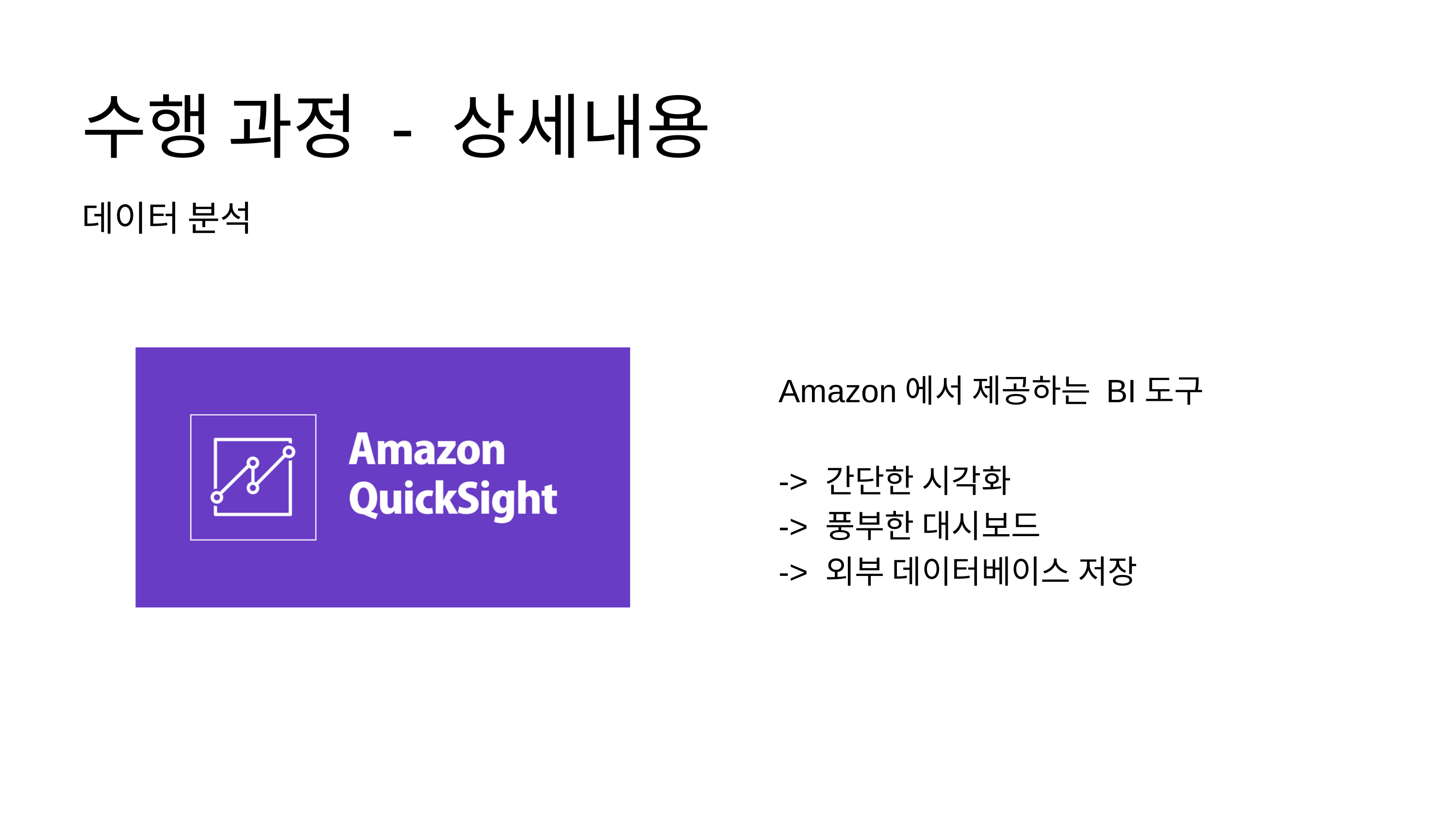

수행 과정 - 상세내용
데이터 분석

Amazon에서 제공하는 BI도구

-> 간단한 시각화
-> 풍부한 대시보드
-> 외부 데이터베이스 저장